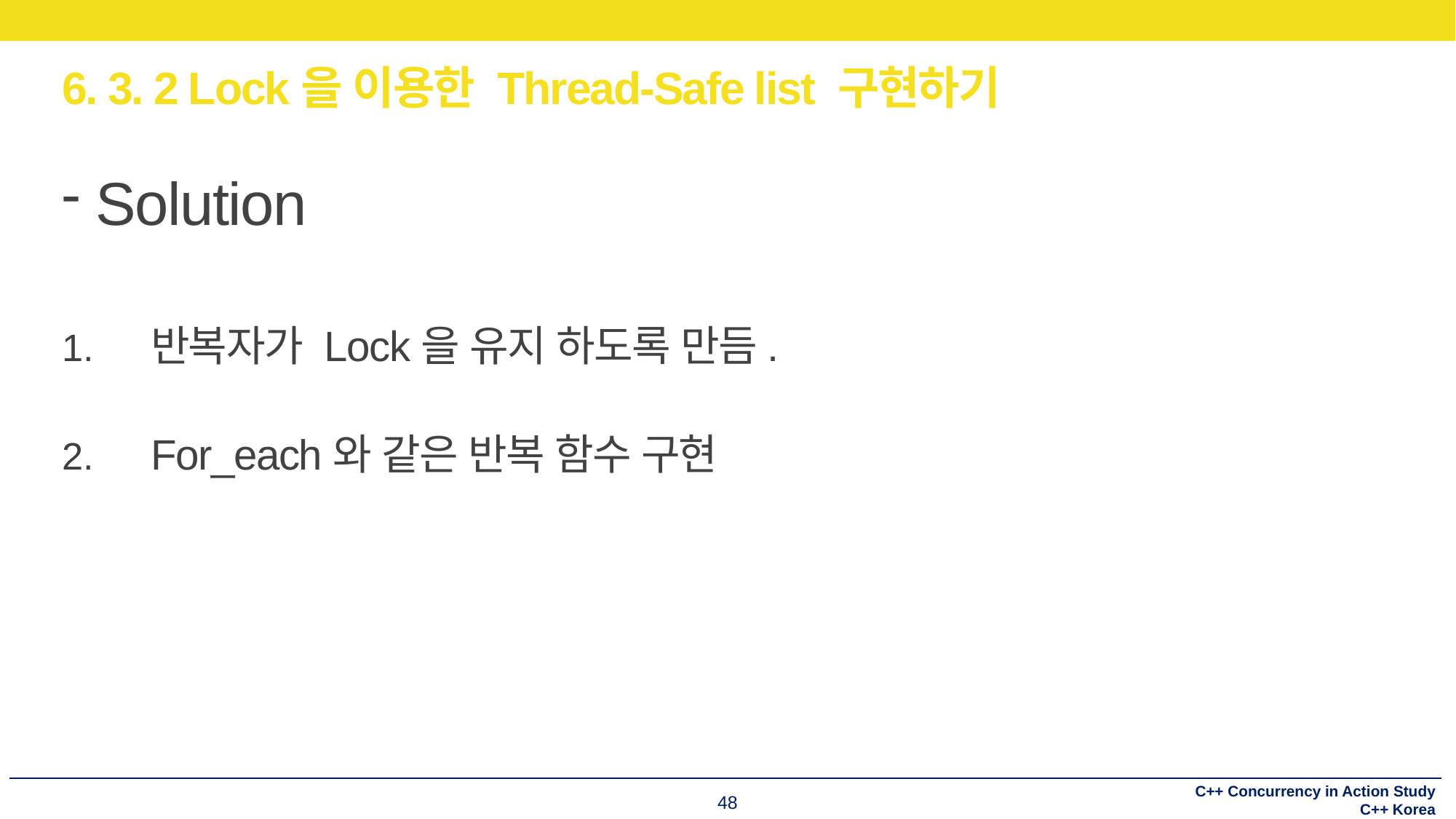

# 6. 3. 2 Lock을 이용한 Thread-Safe list 구현하기
Solution

반복자가 Lock을 유지 하도록 만듬.

For_each와 같은 반복 함수 구현
48